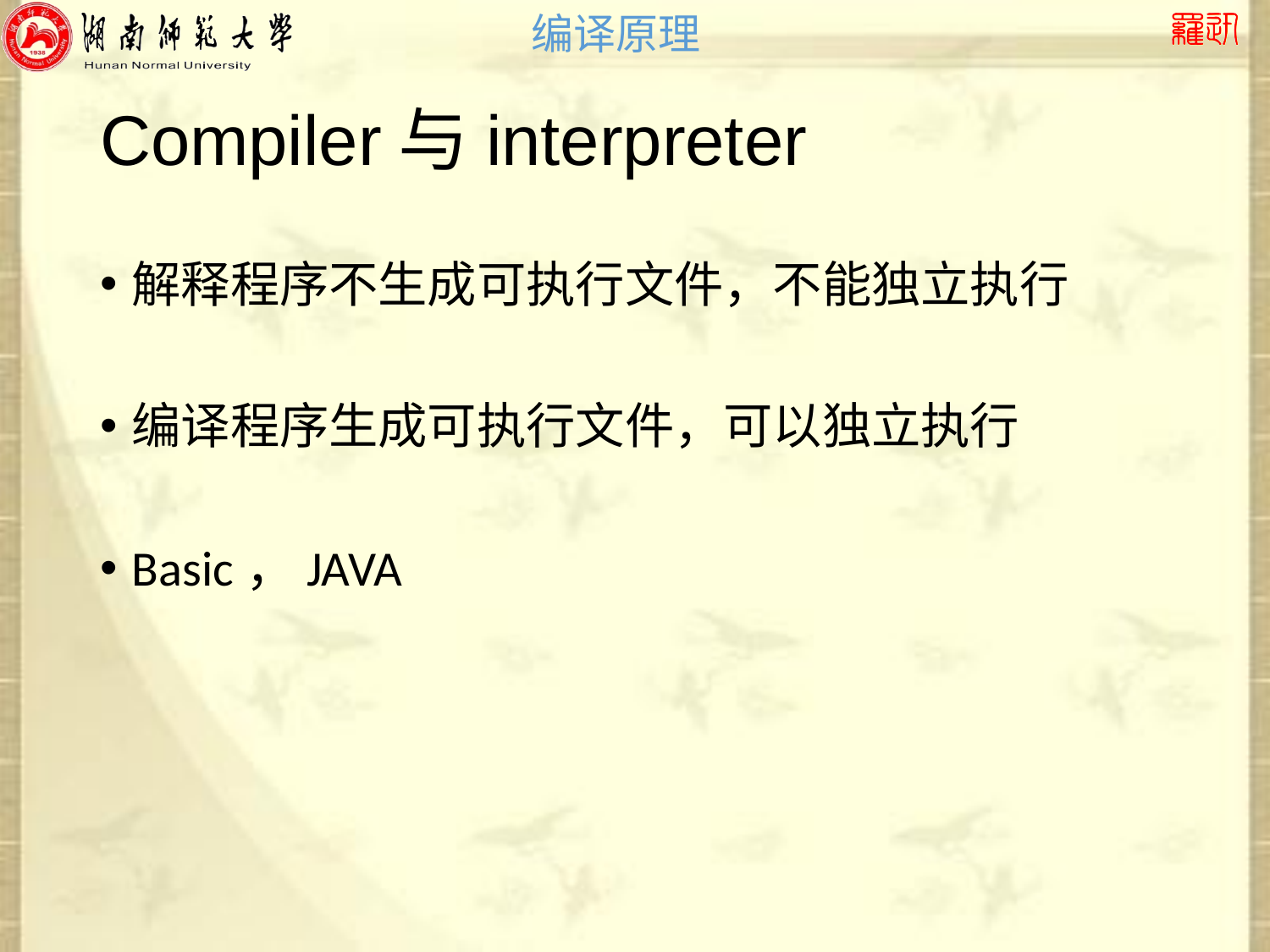

# Compiler与interpreter
解释程序不生成可执行文件，不能独立执行

编译程序生成可执行文件，可以独立执行

Basic，JAVA